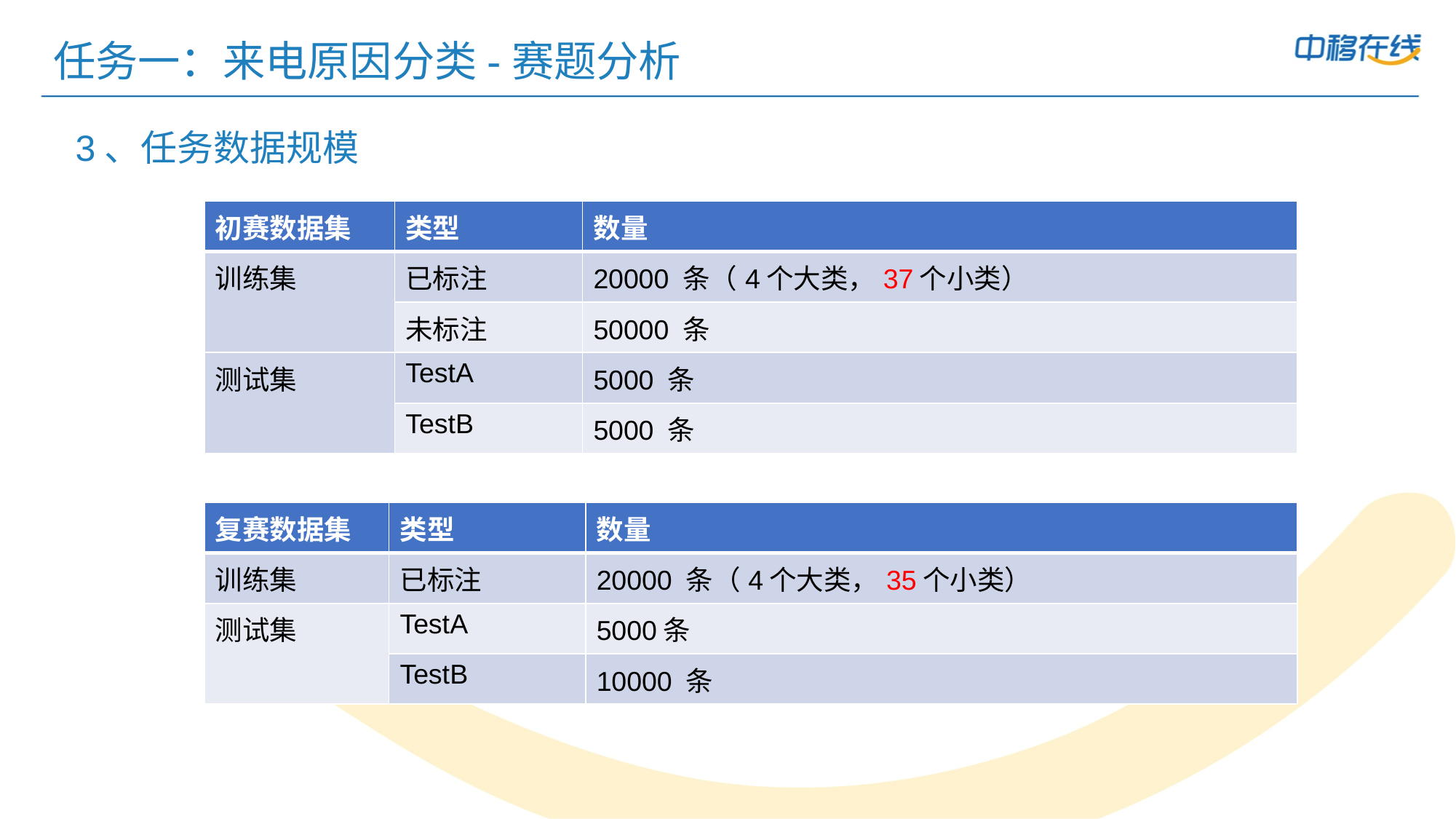

# 任务一：来电原因分类-赛题分析
3、任务数据规模
| 初赛数据集 | 类型 | 数量 |
| --- | --- | --- |
| 训练集 | 已标注 | 20000 条（4个大类，37个小类） |
|  | 未标注 | 50000 条 |
| 测试集 | TestA | 5000 条 |
|  | TestB | 5000 条 |
| 复赛数据集 | 类型 | 数量 |
| --- | --- | --- |
| 训练集 | 已标注 | 20000 条（4个大类，35个小类） |
| 测试集 | TestA | 5000条 |
|  | TestB | 10000 条 |